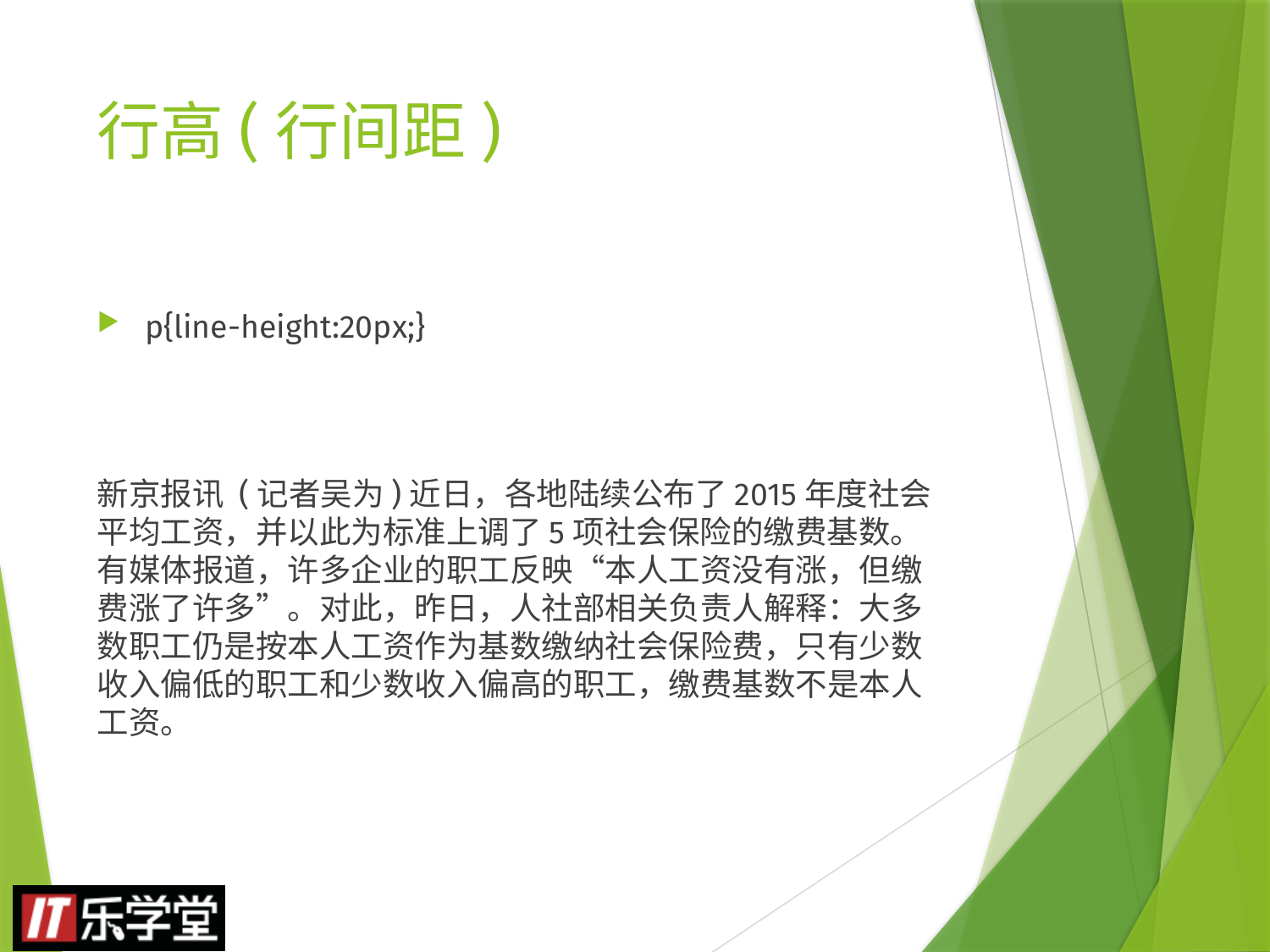

# 行高(行间距)
p{line-height:20px;}

新京报讯 (记者吴为)近日，各地陆续公布了2015年度社会平均工资，并以此为标准上调了5项社会保险的缴费基数。有媒体报道，许多企业的职工反映“本人工资没有涨，但缴费涨了许多”。对此，昨日，人社部相关负责人解释：大多数职工仍是按本人工资作为基数缴纳社会保险费，只有少数收入偏低的职工和少数收入偏高的职工，缴费基数不是本人工资。